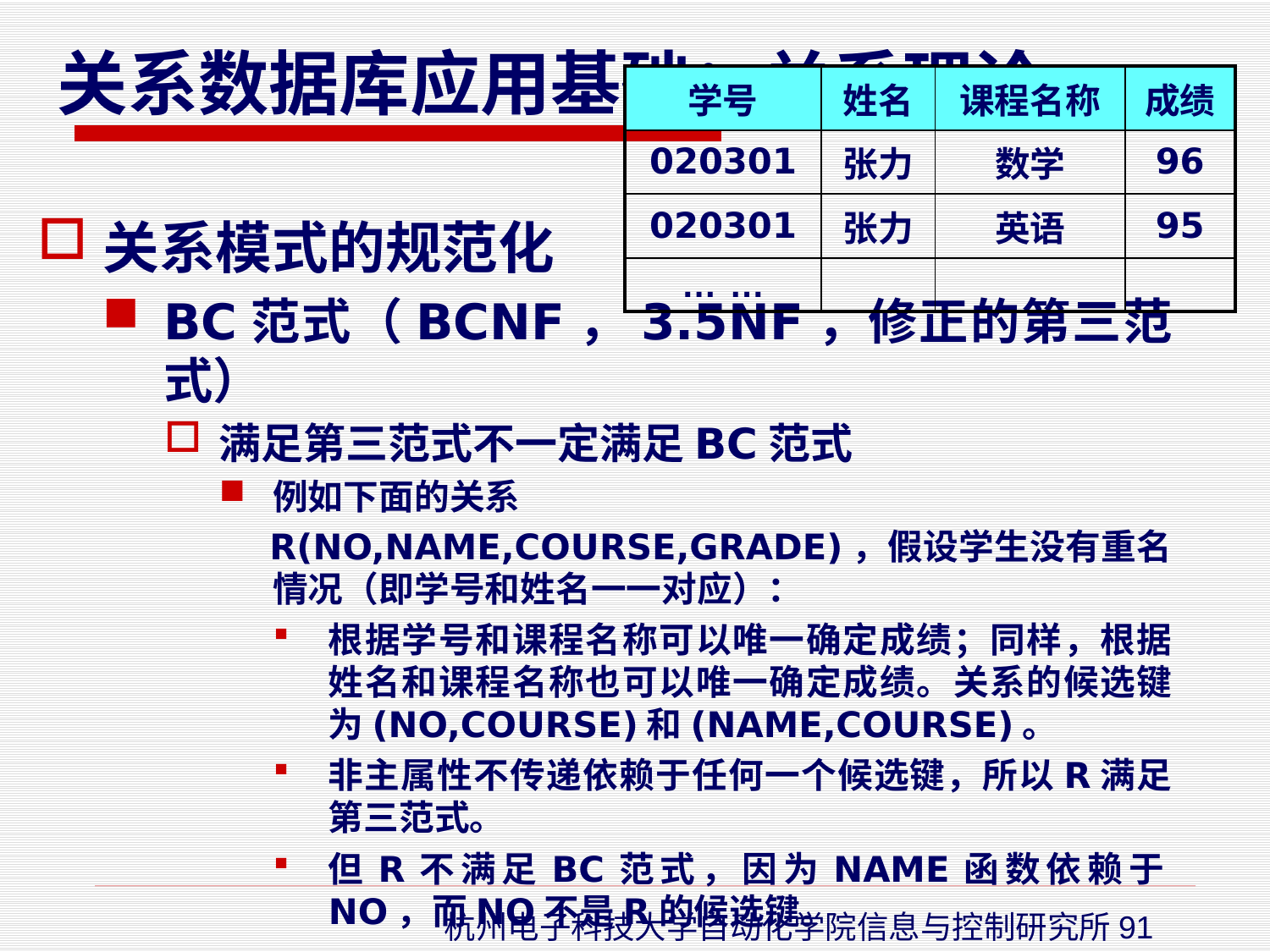

| 学号 | 姓名 | 课程名称 | 成绩 |
| --- | --- | --- | --- |
| 020301 | 张力 | 数学 | 96 |
| 020301 | 张力 | 英语 | 95 |
| … … |  |  |  |
关系模式的规范化
BC范式（BCNF，3.5NF，修正的第三范式）
满足第三范式不一定满足BC范式
例如下面的关系
    R(NO,NAME,COURSE,GRADE)，假设学生没有重名情况（即学号和姓名一一对应）：
根据学号和课程名称可以唯一确定成绩；同样，根据姓名和课程名称也可以唯一确定成绩。关系的候选键为(NO,COURSE)和(NAME,COURSE)。
非主属性不传递依赖于任何一个候选键，所以R满足第三范式。
但R不满足BC范式，因为NAME函数依赖于NO，而NO不是R的候选键。